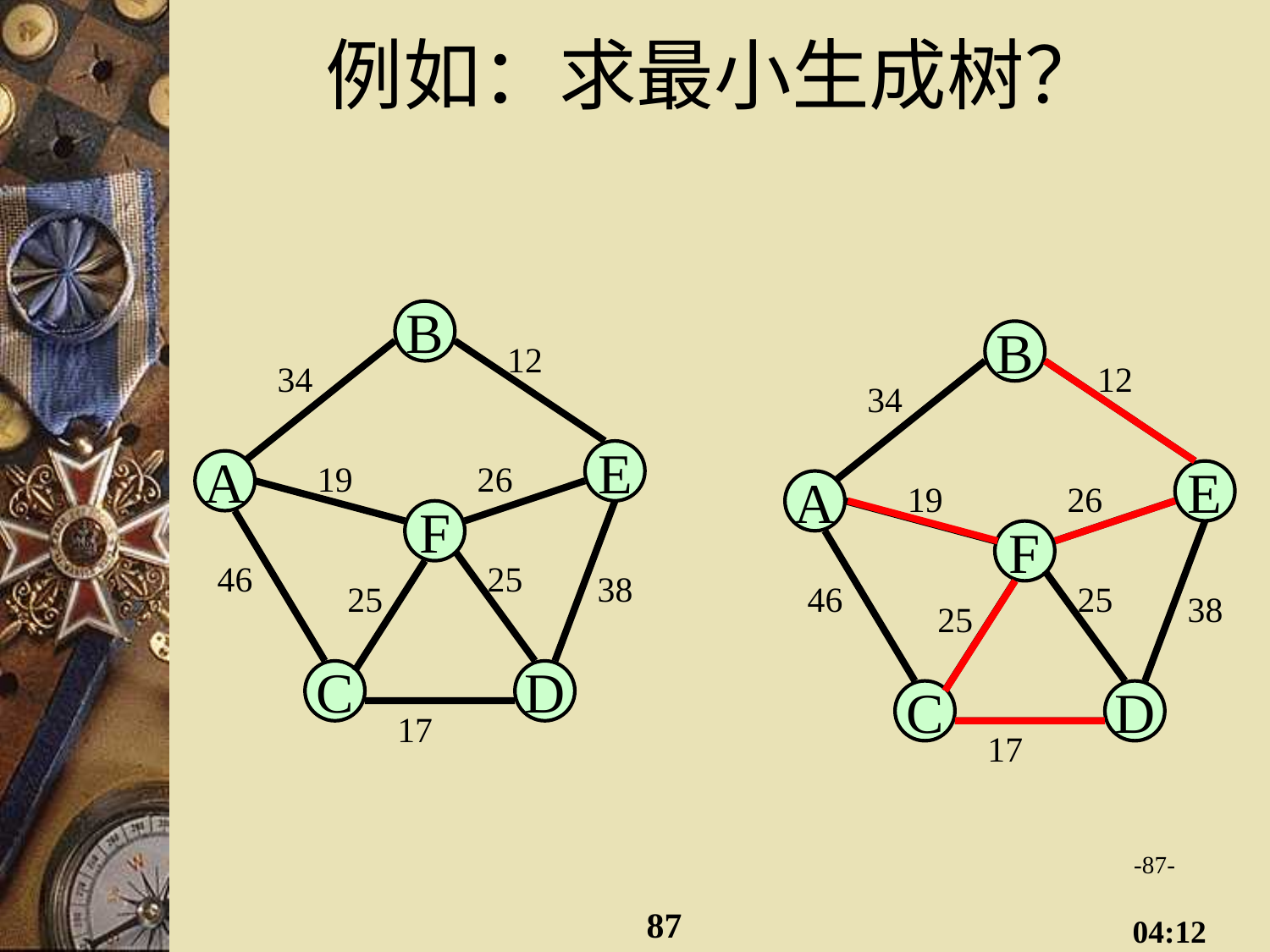

# 例如：求最小生成树？
B
12

34
E
A
19
26

F

46

25

38
25
C
D

17
B
12

34
E
A
19
26

F

46

25

38
25
C
D

17

-87-